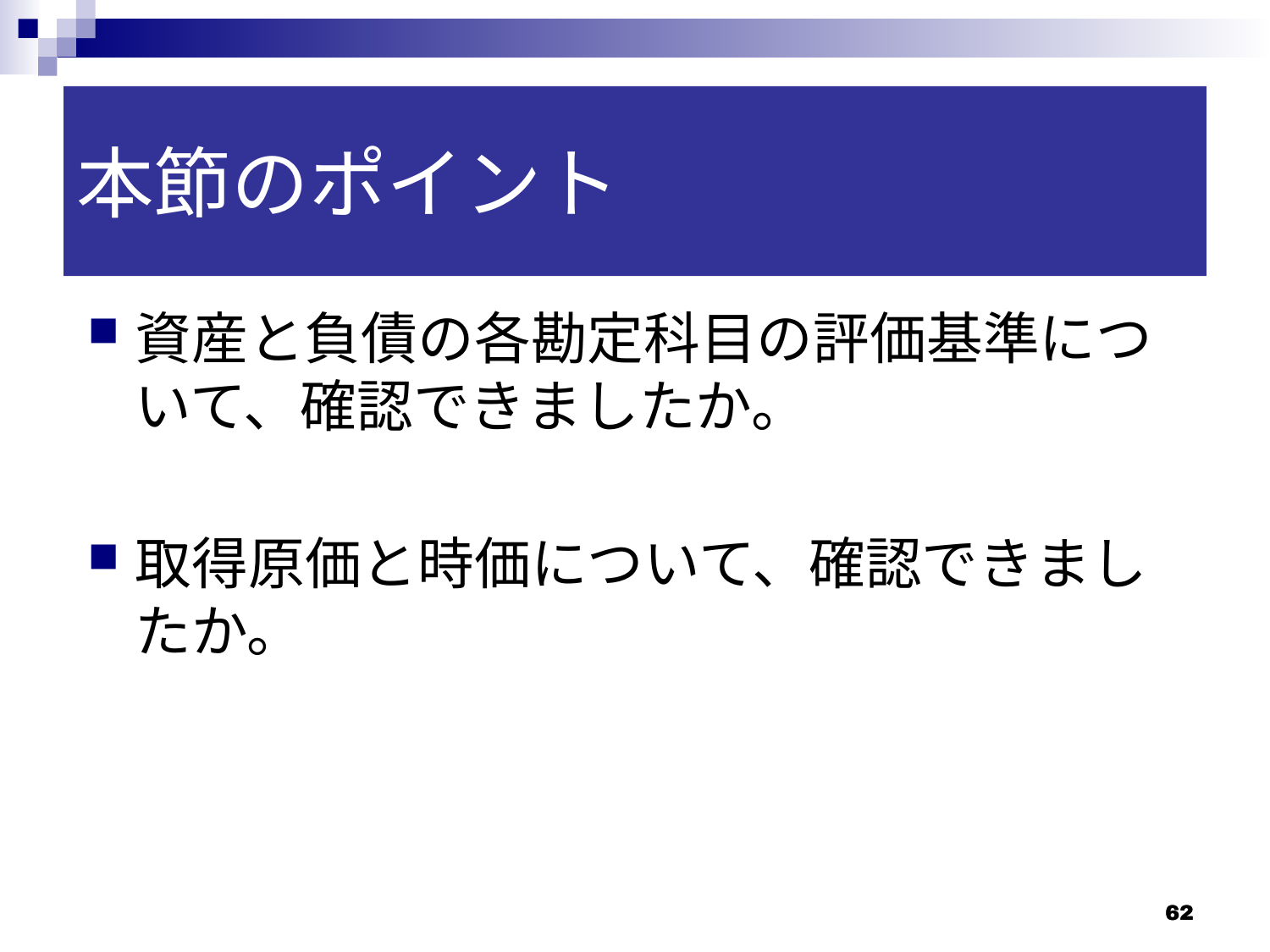

本節のポイント
資産と負債の各勘定科目の評価基準について、確認できましたか。

取得原価と時価について、確認できましたか。
62
62